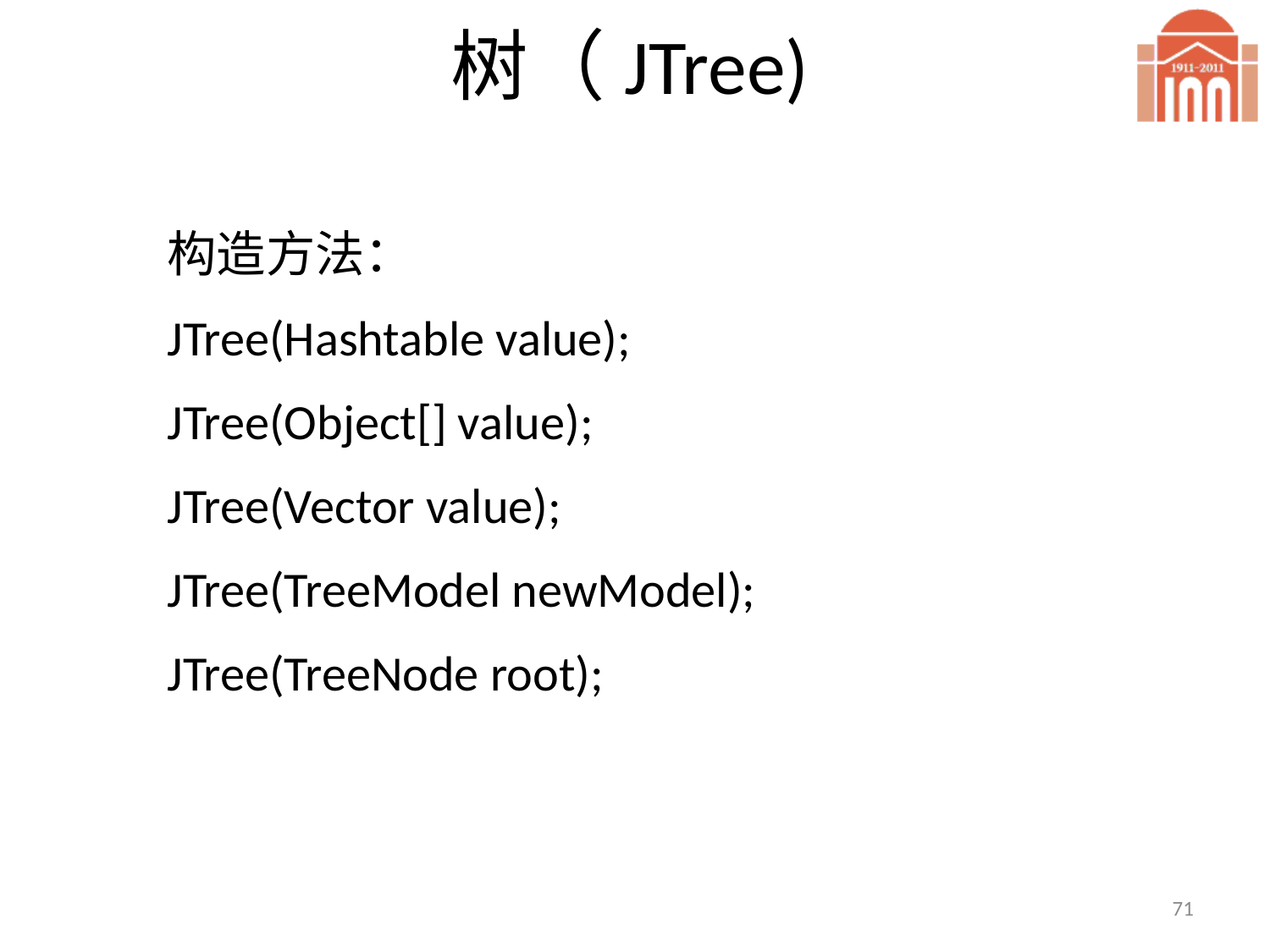

# 树（JTree)
构造方法：
JTree(Hashtable value);
JTree(Object[] value);
JTree(Vector value);
JTree(TreeModel newModel);
JTree(TreeNode root);

71